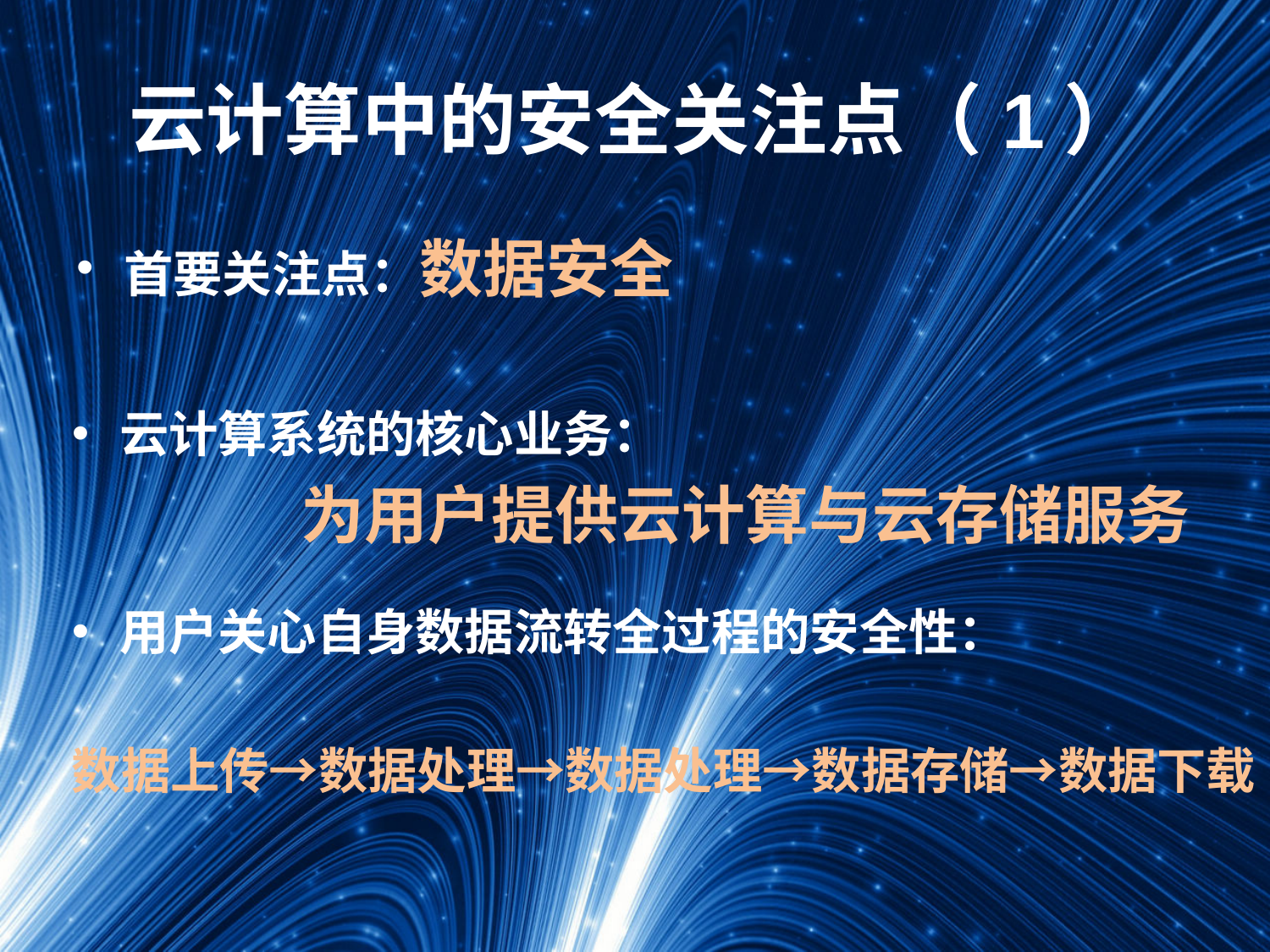

# 云计算中的安全关注点（1）
首要关注点：数据安全
云计算系统的核心业务：
为用户提供云计算与云存储服务
用户关心自身数据流转全过程的安全性：

数据上传→数据处理→数据处理→数据存储→数据下载